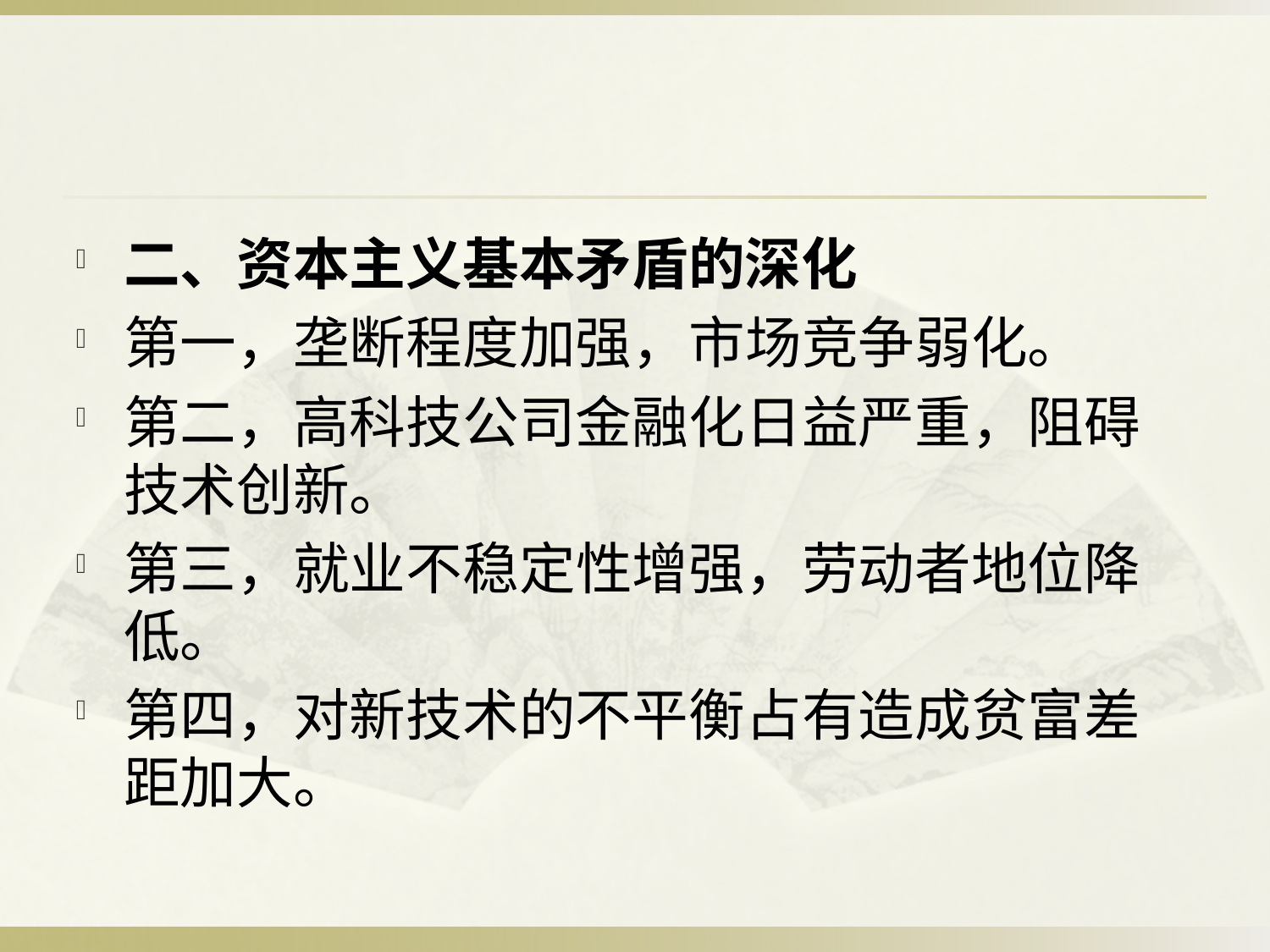

#
二、资本主义基本矛盾的深化
第一，垄断程度加强，市场竞争弱化。
第二，高科技公司金融化日益严重，阻碍技术创新。
第三，就业不稳定性增强，劳动者地位降低。
第四，对新技术的不平衡占有造成贫富差距加大。